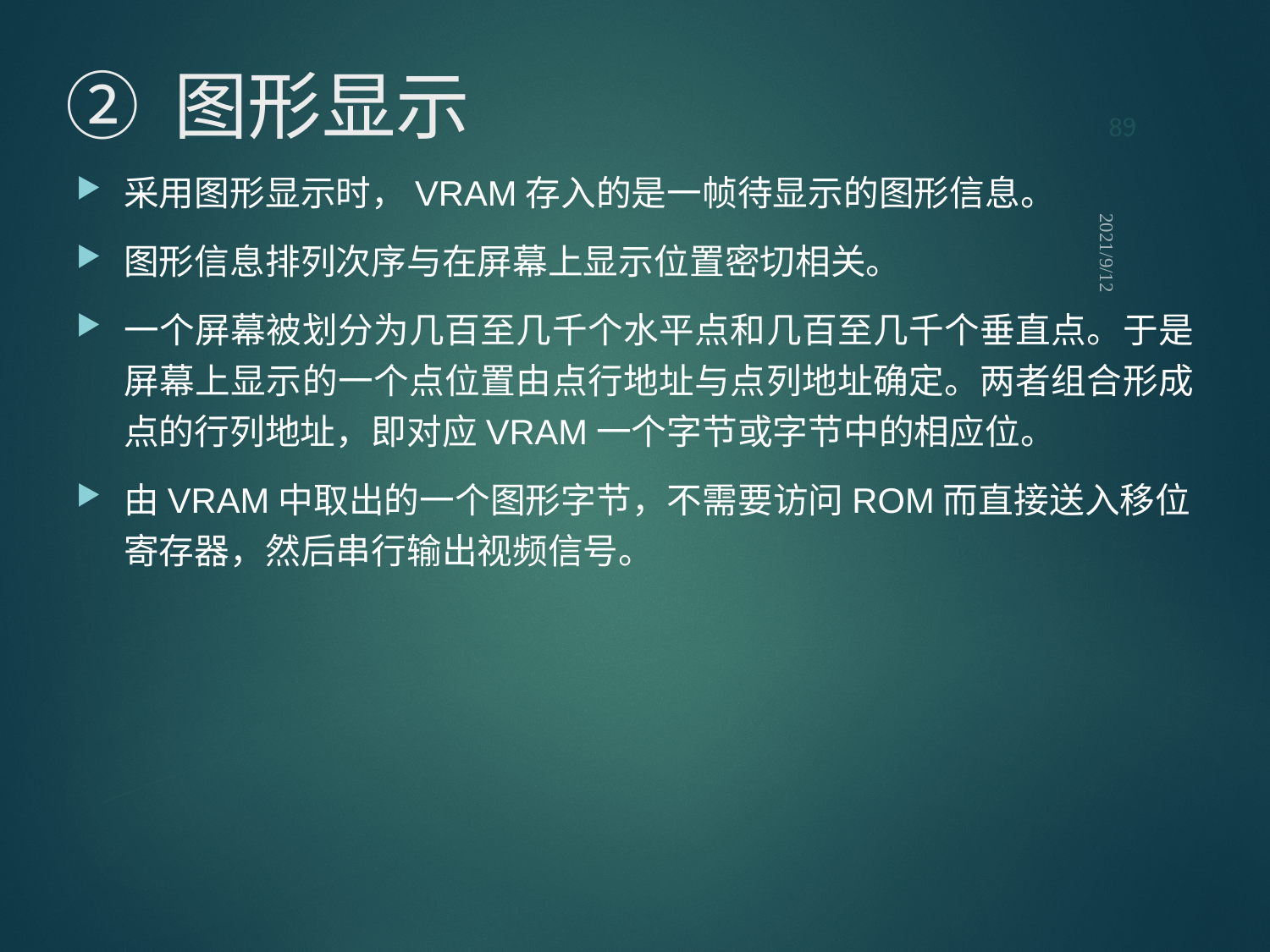

89
# ② 图形显示
采用图形显示时，VRAM存入的是一帧待显示的图形信息。
图形信息排列次序与在屏幕上显示位置密切相关。
一个屏幕被划分为几百至几千个水平点和几百至几千个垂直点。于是屏幕上显示的一个点位置由点行地址与点列地址确定。两者组合形成点的行列地址，即对应VRAM一个字节或字节中的相应位。
由VRAM中取出的一个图形字节，不需要访问ROM而直接送入移位寄存器，然后串行输出视频信号。
2021/9/12